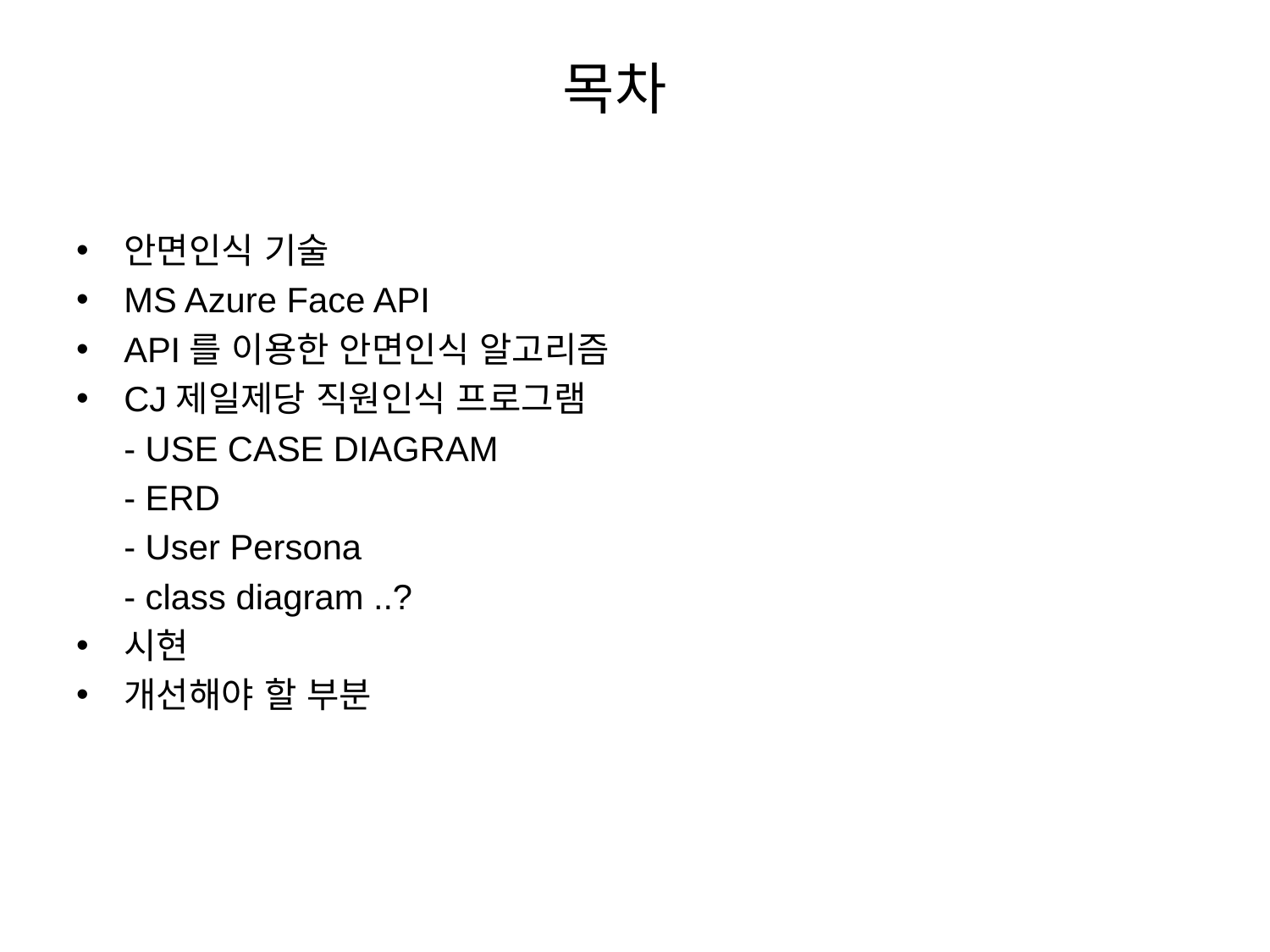

# 목차
안면인식 기술
MS Azure Face API
API를 이용한 안면인식 알고리즘
CJ제일제당 직원인식 프로그램
	- USE CASE DIAGRAM
	- ERD
	- User Persona
	- class diagram ..?
시현
개선해야 할 부분